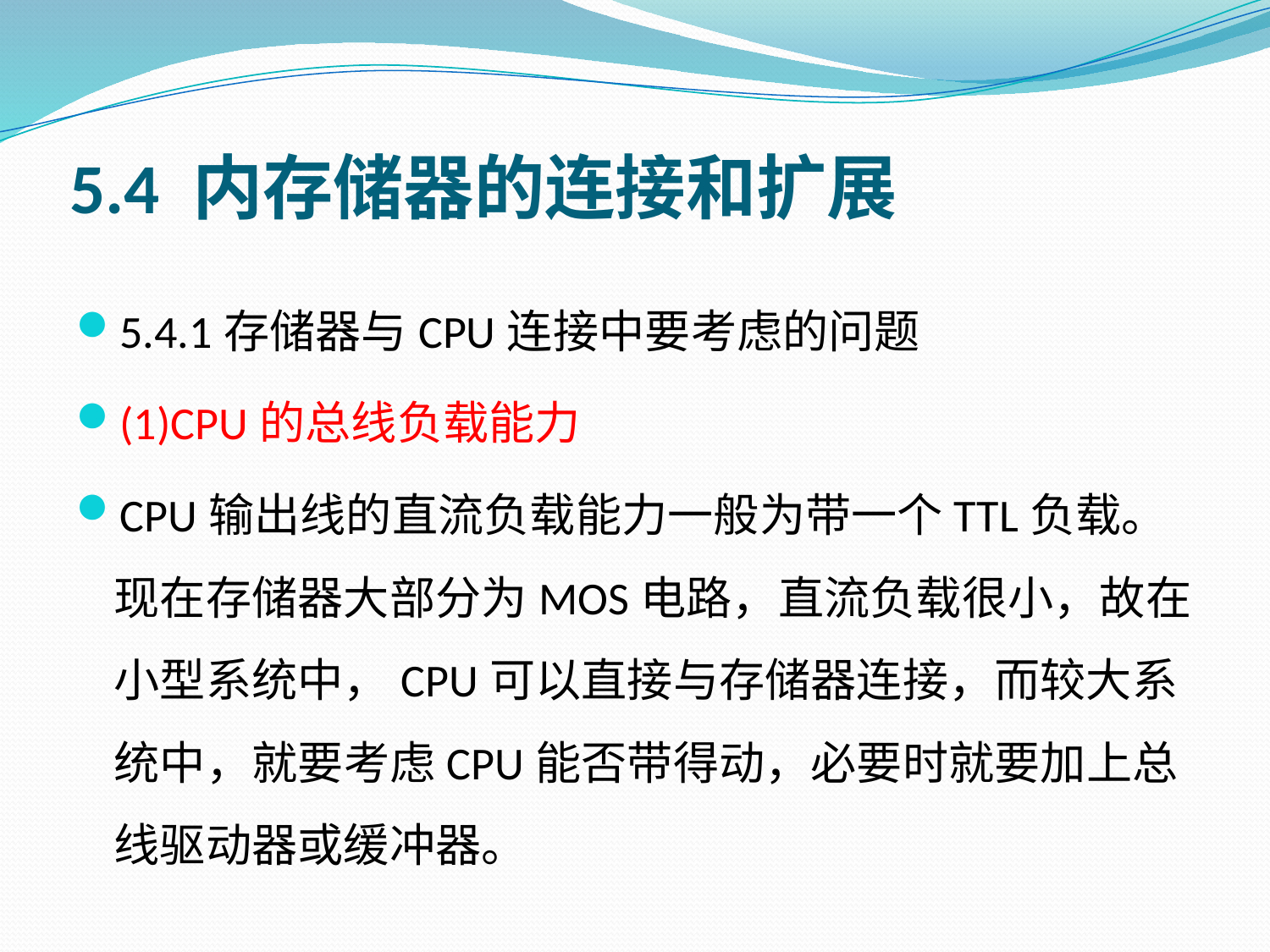

# 5.4 内存储器的连接和扩展
5.4.1存储器与CPU连接中要考虑的问题
(1)CPU的总线负载能力
CPU输出线的直流负载能力一般为带一个TTL负载。现在存储器大部分为MOS电路，直流负载很小，故在小型系统中，CPU可以直接与存储器连接，而较大系统中，就要考虑CPU能否带得动，必要时就要加上总线驱动器或缓冲器。